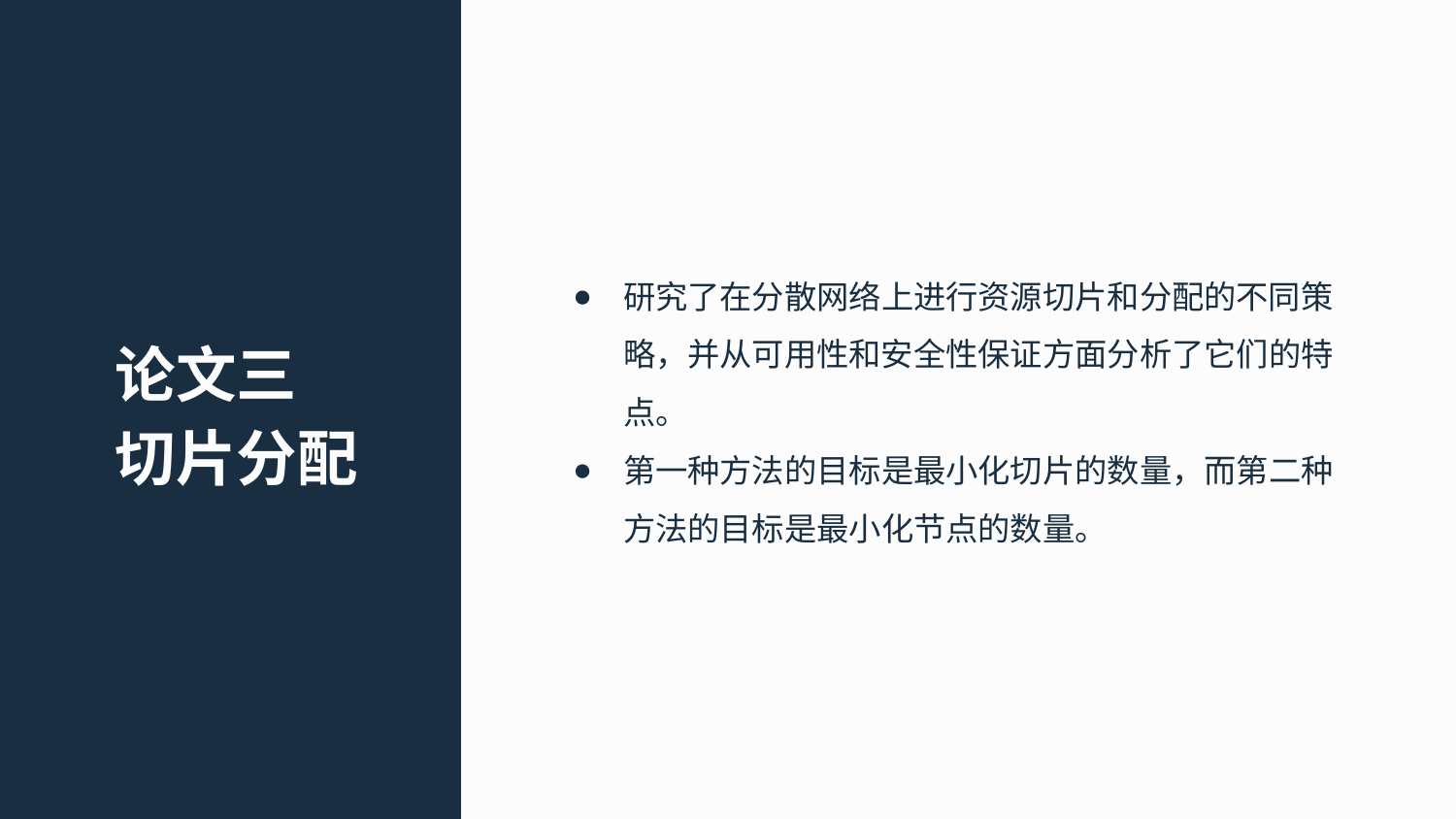

研究了在分散网络上进行资源切片和分配的不同策略，并从可用性和安全性保证方面分析了它们的特点。
第一种方法的目标是最小化切片的数量，而第二种方法的目标是最小化节点的数量。
# 论文三 切片分配